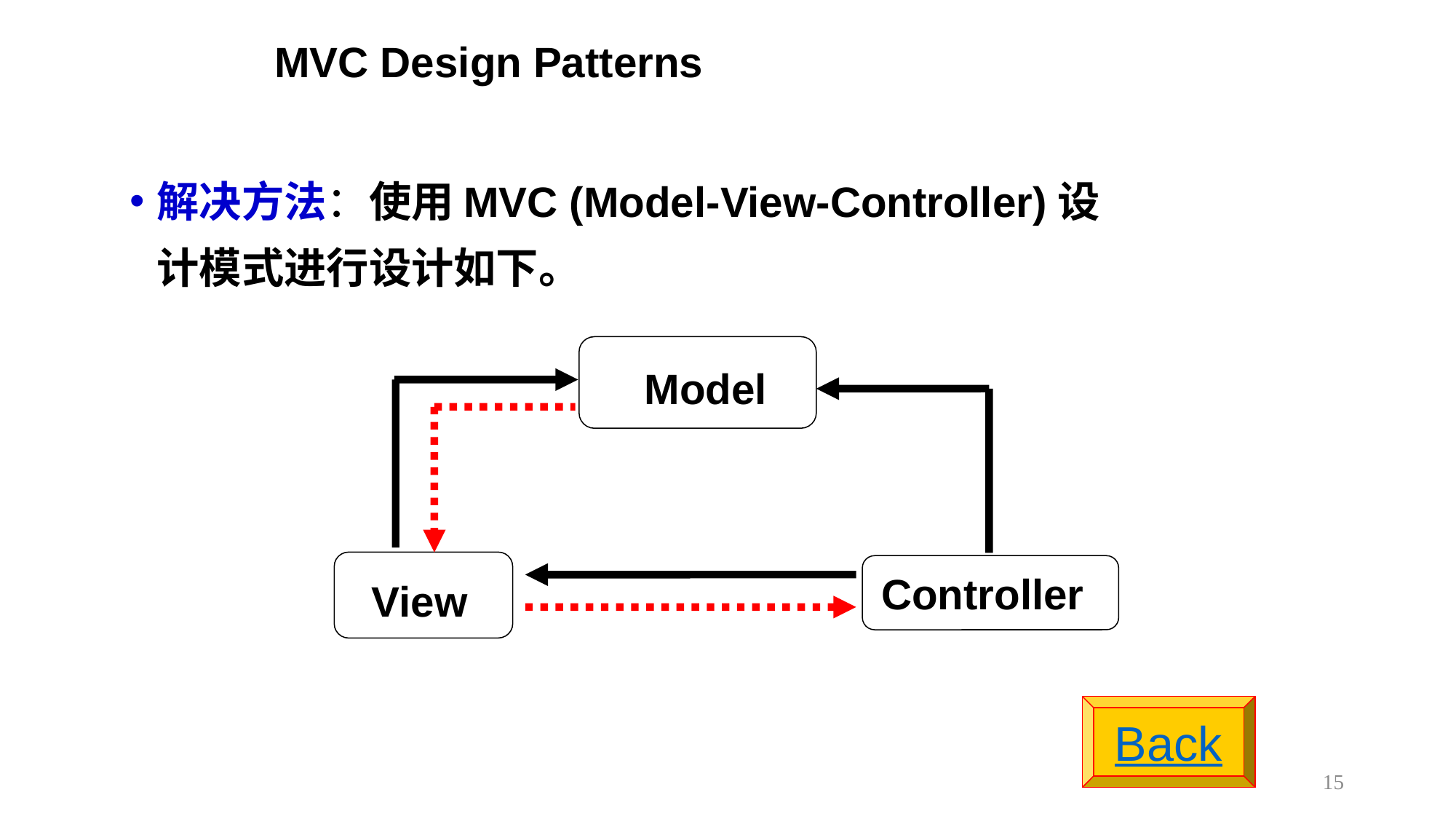

# MVC Design Patterns
解决方法：使用MVC (Model-View-Controller)设计模式进行设计如下。

       Model

View
Controller

Back
15